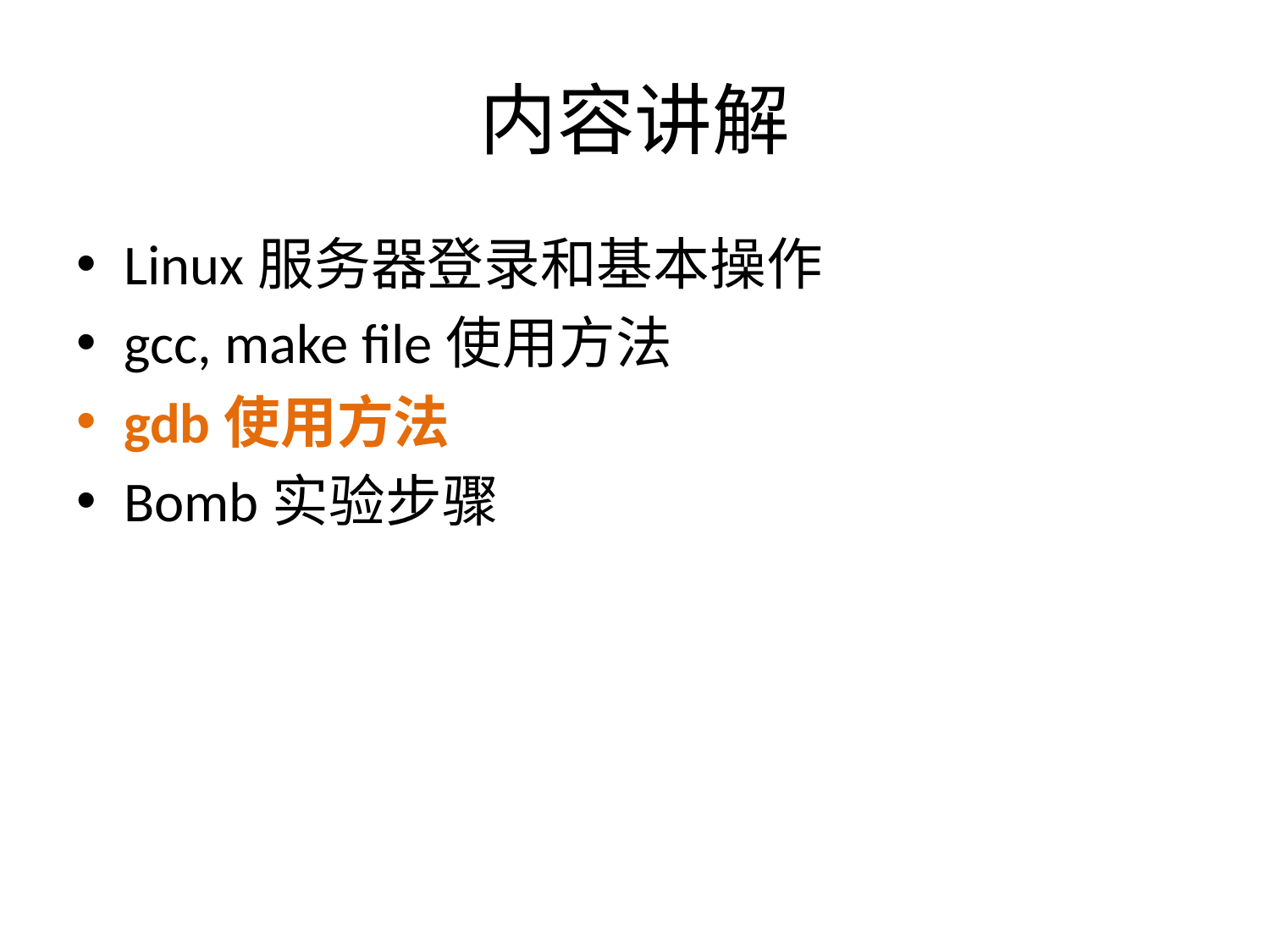

# 内容讲解
Linux服务器登录和基本操作
gcc, make file使用方法
gdb使用方法
Bomb实验步骤